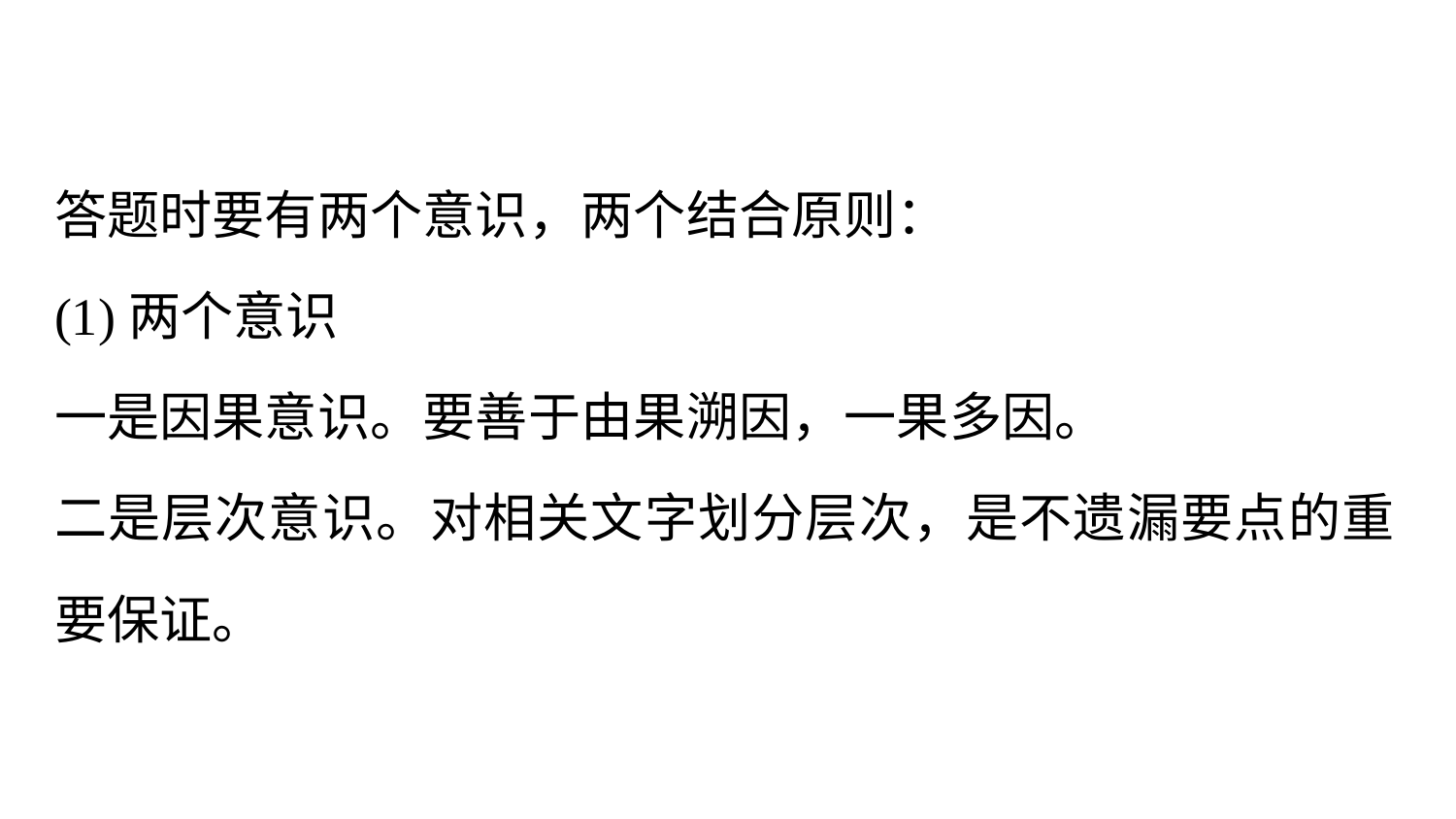

答题时要有两个意识，两个结合原则：
(1)两个意识
一是因果意识。要善于由果溯因，一果多因。
二是层次意识。对相关文字划分层次，是不遗漏要点的重要保证。